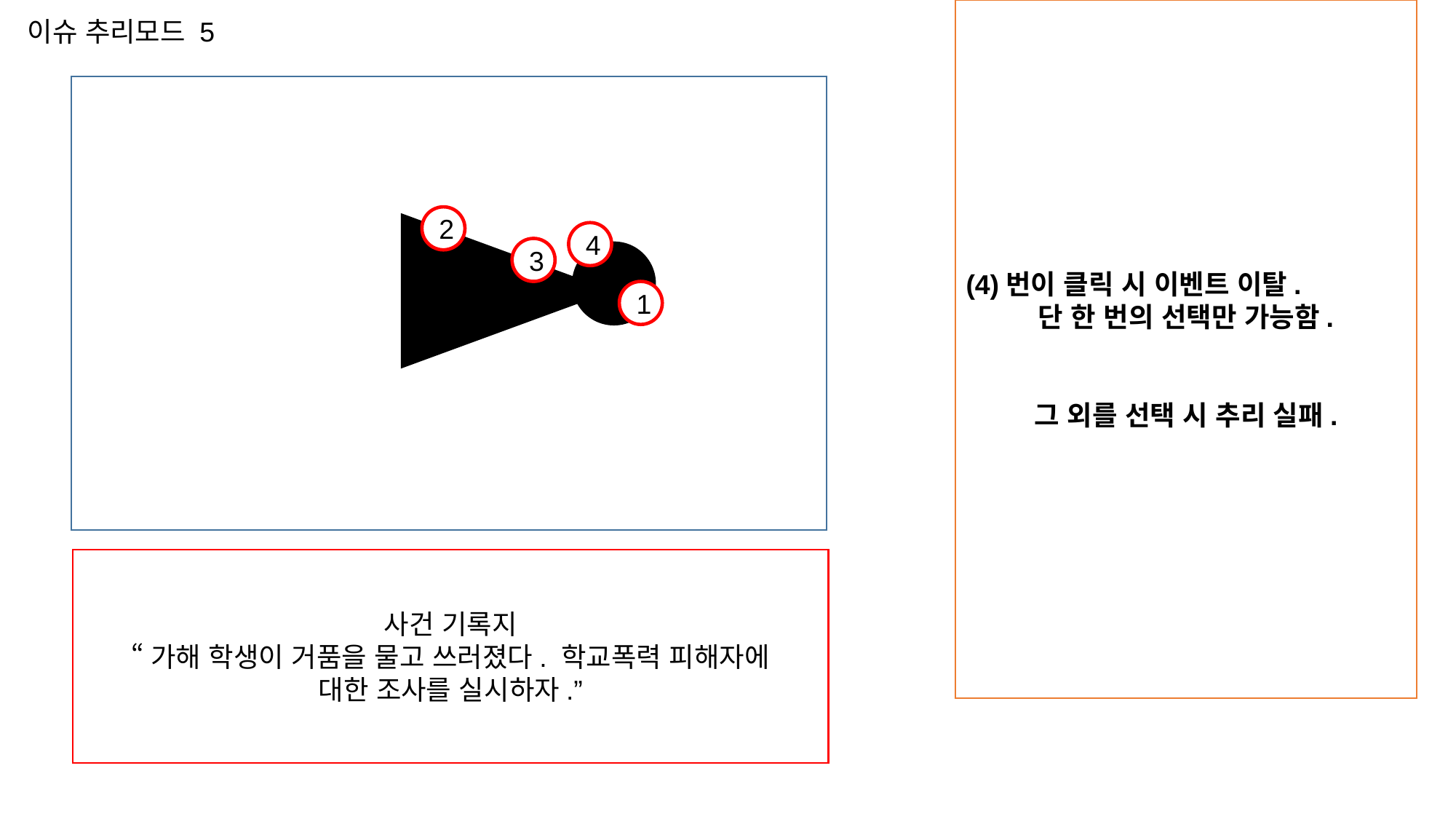

(4)번이 클릭 시 이벤트 이탈.
단 한 번의 선택만 가능함.

그 외를 선택 시 추리 실패.
이슈 추리모드 5

2
4
3

1
사건 기록지
“가해 학생이 거품을 물고 쓰러졌다. 학교폭력 피해자에
대한 조사를 실시하자.”